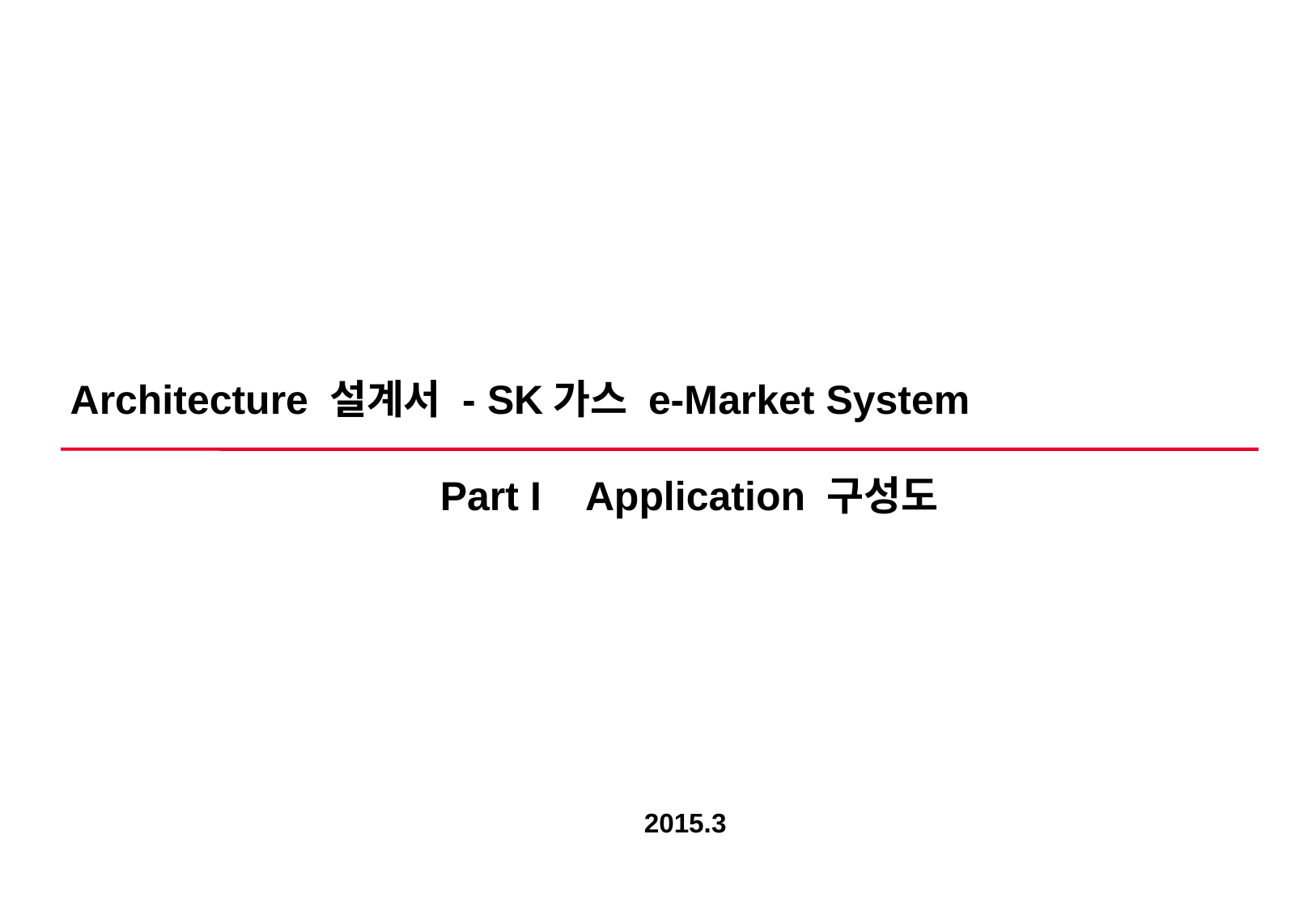

# Architecture 설계서 - SK가스 e-Market System
Part I    Application 구성도
2015.3